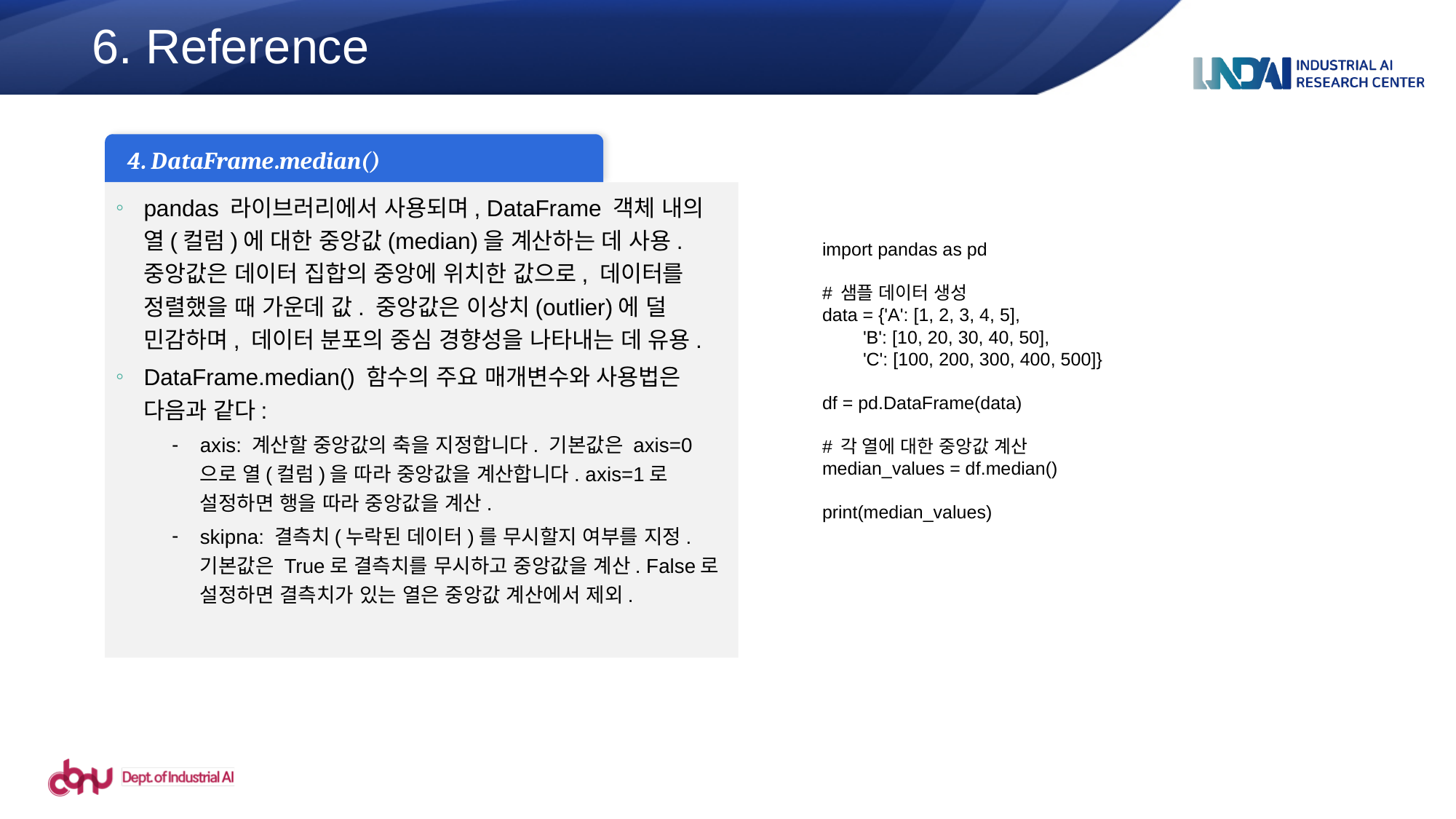

6. Reference
4. DataFrame.median()
pandas 라이브러리에서 사용되며, DataFrame 객체 내의 열(컬럼)에 대한 중앙값(median)을 계산하는 데 사용. 중앙값은 데이터 집합의 중앙에 위치한 값으로, 데이터를 정렬했을 때 가운데 값. 중앙값은 이상치(outlier)에 덜 민감하며, 데이터 분포의 중심 경향성을 나타내는 데 유용.
DataFrame.median() 함수의 주요 매개변수와 사용법은 다음과 같다:
axis: 계산할 중앙값의 축을 지정합니다. 기본값은 axis=0으로 열(컬럼)을 따라 중앙값을 계산합니다. axis=1로 설정하면 행을 따라 중앙값을 계산.
skipna: 결측치(누락된 데이터)를 무시할지 여부를 지정. 기본값은 True로 결측치를 무시하고 중앙값을 계산. False로 설정하면 결측치가 있는 열은 중앙값 계산에서 제외.
import pandas as pd

# 샘플 데이터 생성
data = {'A': [1, 2, 3, 4, 5],
        'B': [10, 20, 30, 40, 50],
        'C': [100, 200, 300, 400, 500]}

df = pd.DataFrame(data)

# 각 열에 대한 중앙값 계산
median_values = df.median()

print(median_values)